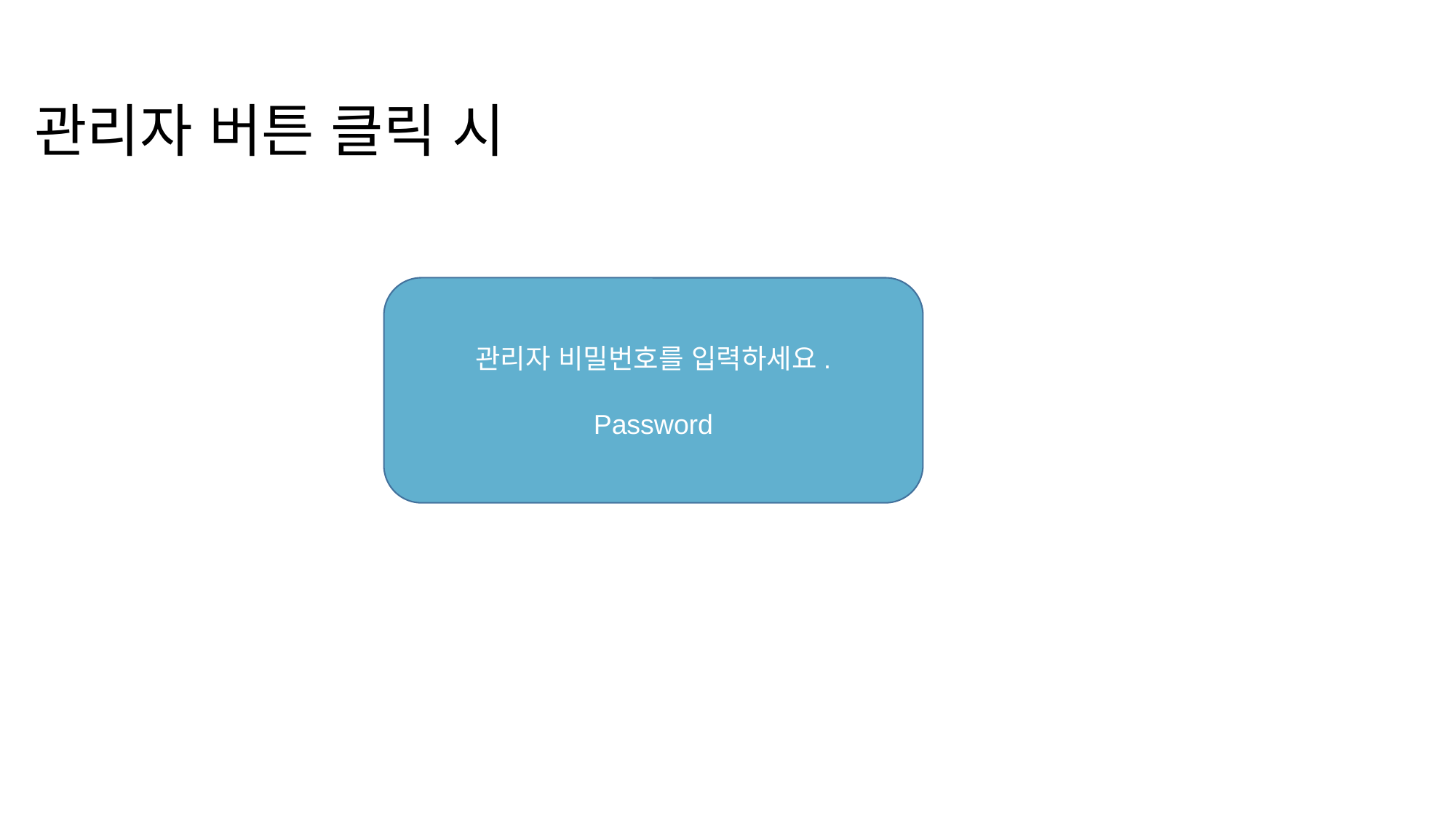

# 관리자 버튼 클릭 시
관리자 비밀번호를 입력하세요.

Password